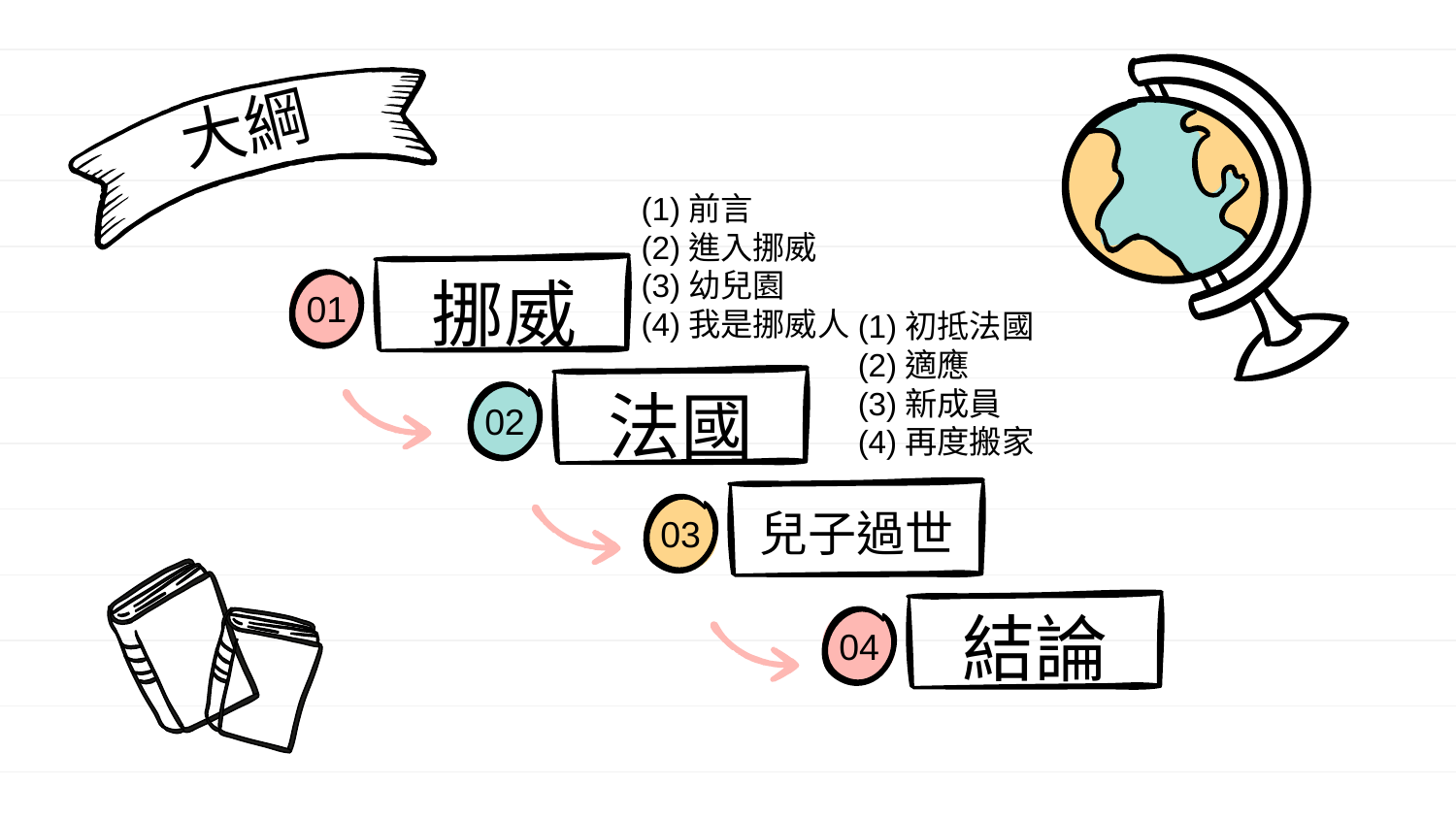

大綱
(1)前言
(2)進入挪威
(3)幼兒園
(4)我是挪威人
挪威

01
(1)初抵法國
(2)適應
(3)新成員
(4)再度搬家
法國

02

兒子過世
03

結論

04